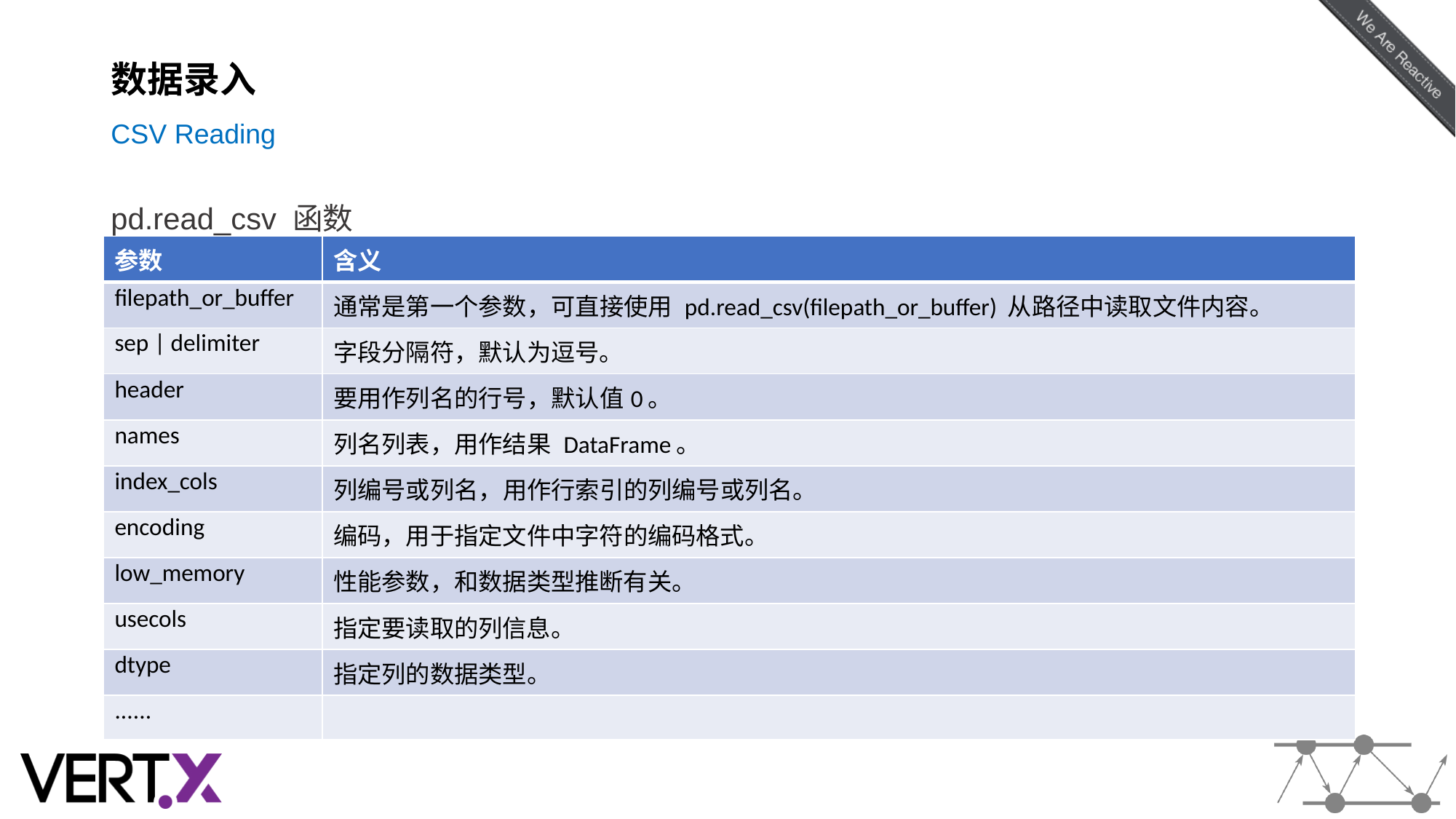

# 数据录入 CSV Reading
pd.read_csv 函数

| 参数 | 含义 |
| --- | --- |
| filepath\_or\_buffer | 通常是第一个参数，可直接使用 pd.read\_csv(filepath\_or\_buffer) 从路径中读取文件内容。 |
| sep | delimiter | 字段分隔符，默认为逗号。 |
| header | 要用作列名的行号，默认值0。 |
| names | 列名列表，用作结果 DataFrame。 |
| index\_cols | 列编号或列名，用作行索引的列编号或列名。 |
| encoding | 编码，用于指定文件中字符的编码格式。 |
| low\_memory | 性能参数，和数据类型推断有关。 |
| usecols | 指定要读取的列信息。 |
| dtype | 指定列的数据类型。 |
| ...... |  |